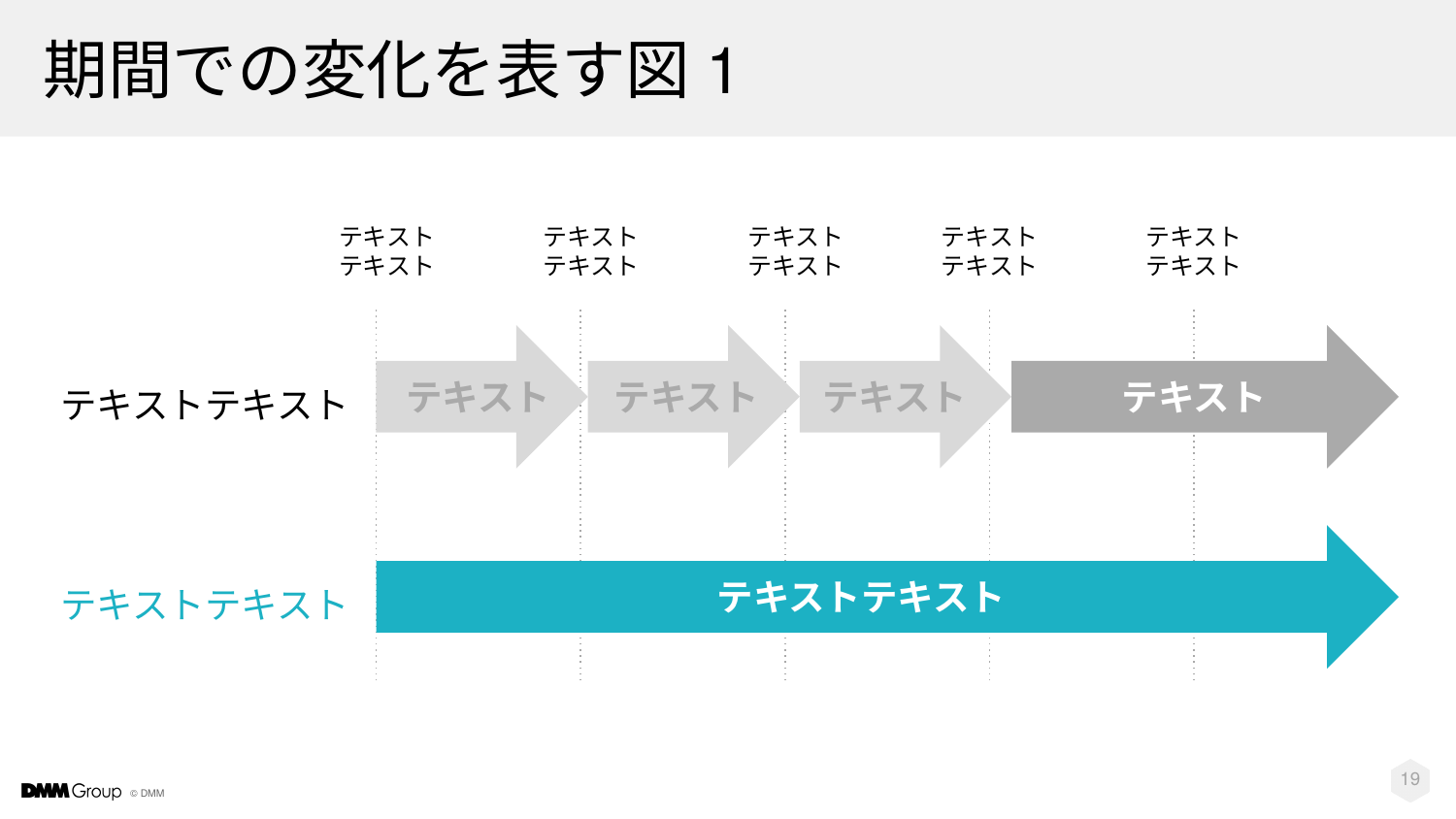

# 期間での変化を表す図1
テキスト
テキスト
テキスト
テキスト
テキスト
テキスト
テキスト
テキスト
テキスト
テキスト

テキスト
テキスト
テキスト
テキスト
テキストテキスト

テキストテキスト
テキストテキスト
19